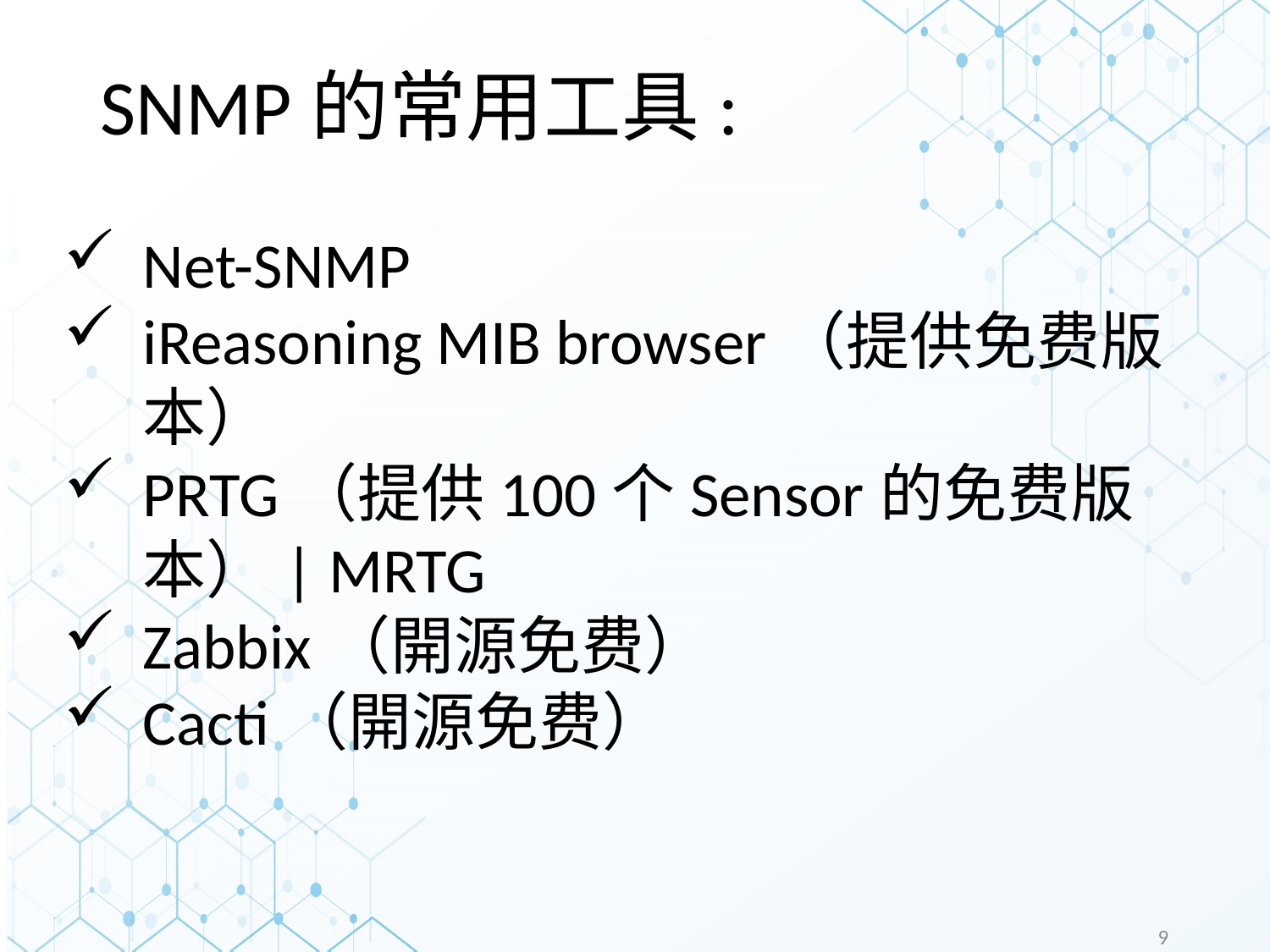

# SNMP的常用工具:
Net-SNMP
iReasoning MIB browser（提供免费版本）
PRTG（提供100个Sensor的免费版本）| MRTG
Zabbix（開源免费）
Cacti（開源免费）
9